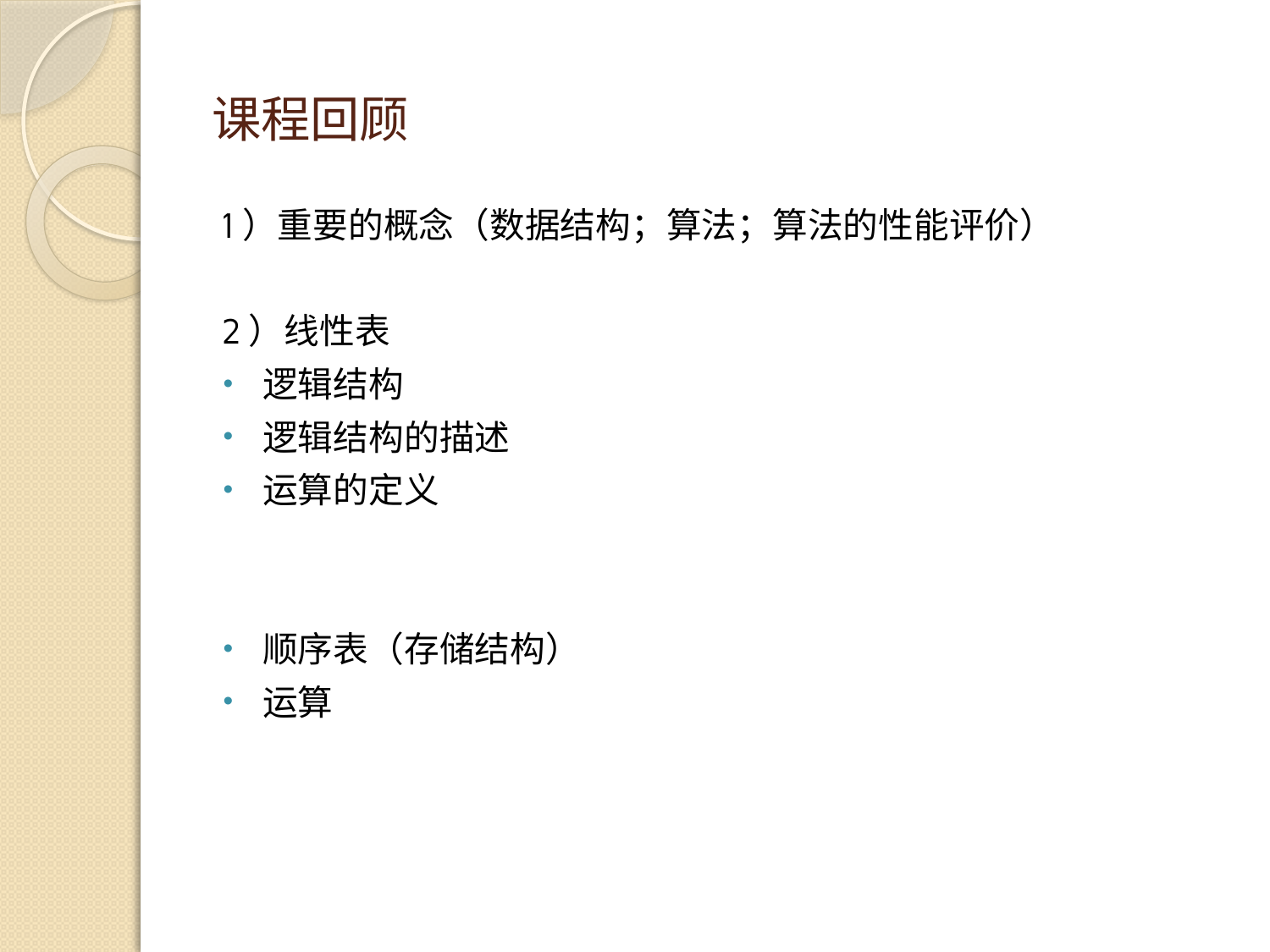

# 课程回顾
1）重要的概念（数据结构；算法；算法的性能评价）

2）线性表
逻辑结构
逻辑结构的描述
运算的定义

顺序表（存储结构）
运算